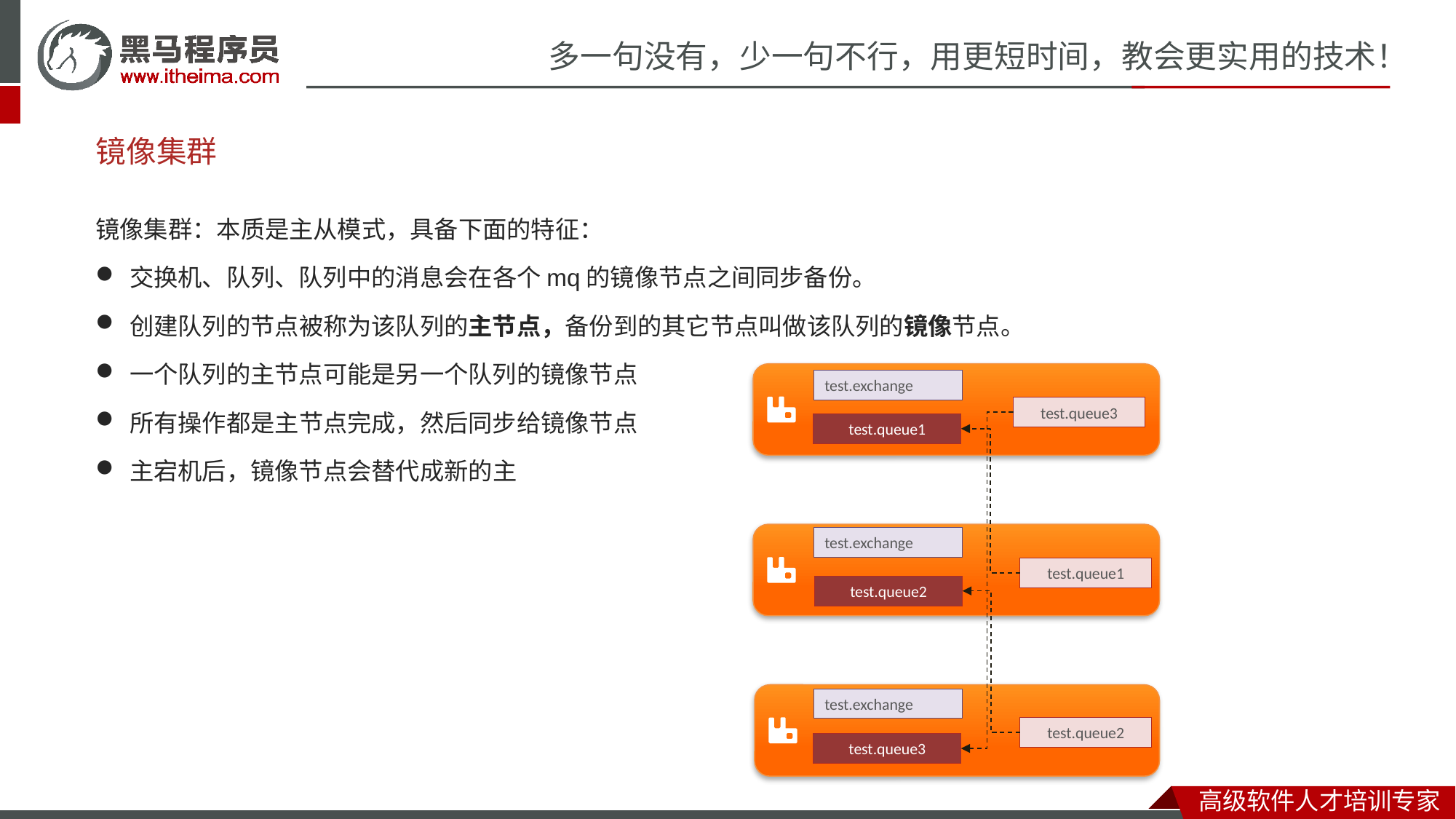

# 镜像集群
镜像集群：本质是主从模式，具备下面的特征：
交换机、队列、队列中的消息会在各个mq的镜像节点之间同步备份。
创建队列的节点被称为该队列的主节点，备份到的其它节点叫做该队列的镜像节点。
一个队列的主节点可能是另一个队列的镜像节点
所有操作都是主节点完成，然后同步给镜像节点
主宕机后，镜像节点会替代成新的主

test.exchange
test.queue3
test.queue1

test.exchange
test.queue1
test.queue2

test.exchange
test.queue2
test.queue3